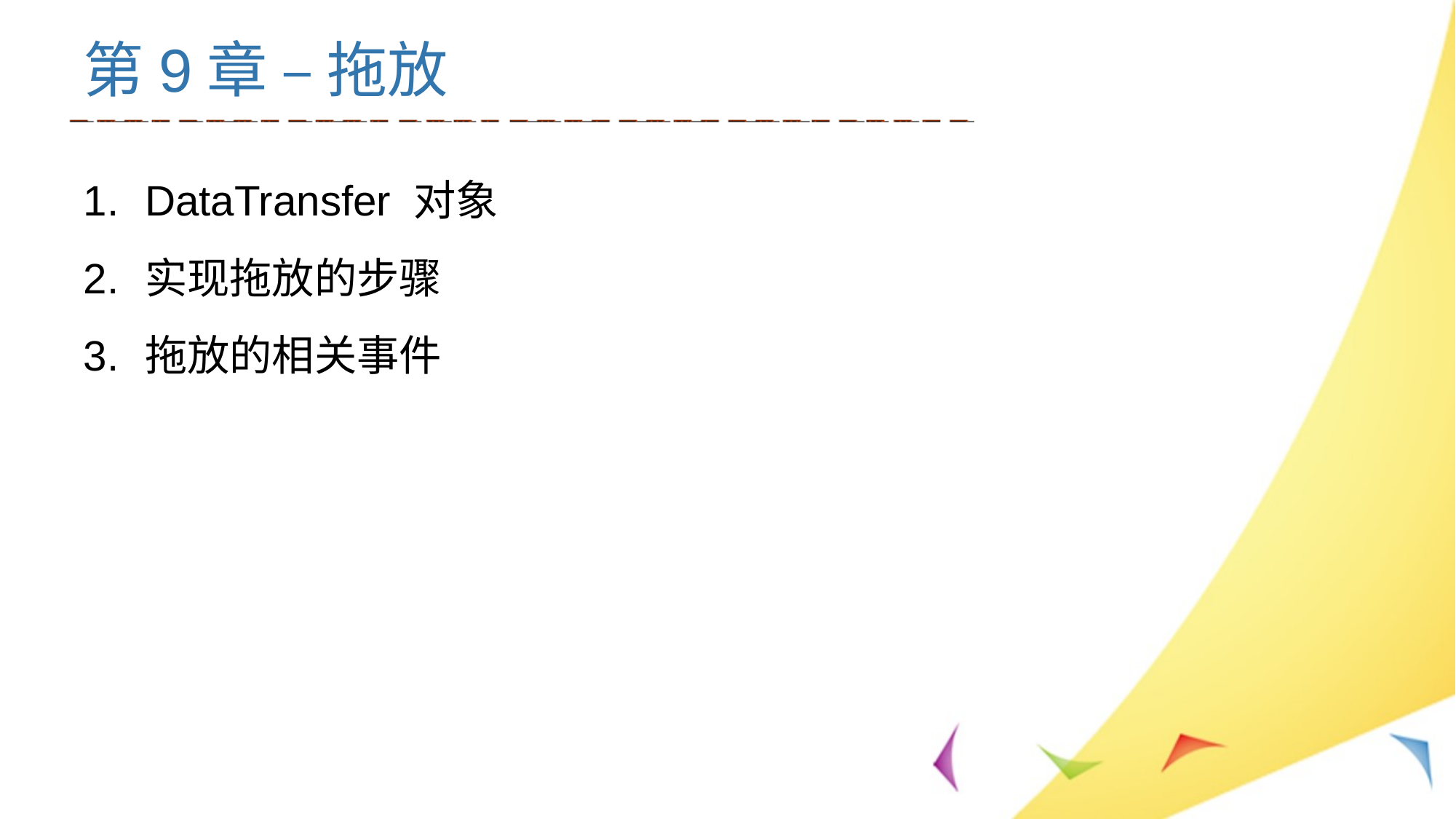

# 第9章 – 拖放
DataTransfer 对象
实现拖放的步骤
拖放的相关事件